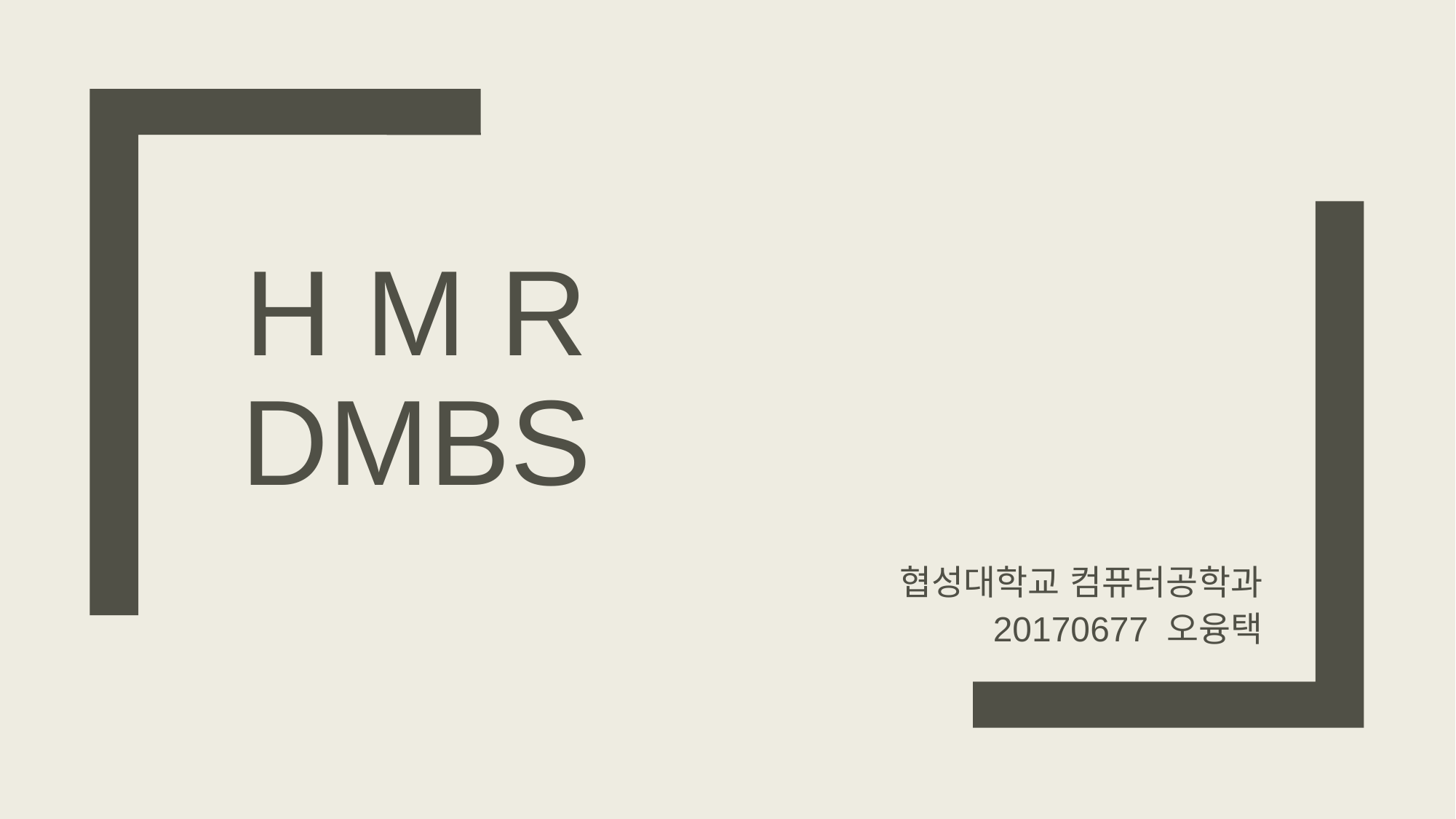

# H M R DMBS
협성대학교 컴퓨터공학과
20170677 오융택